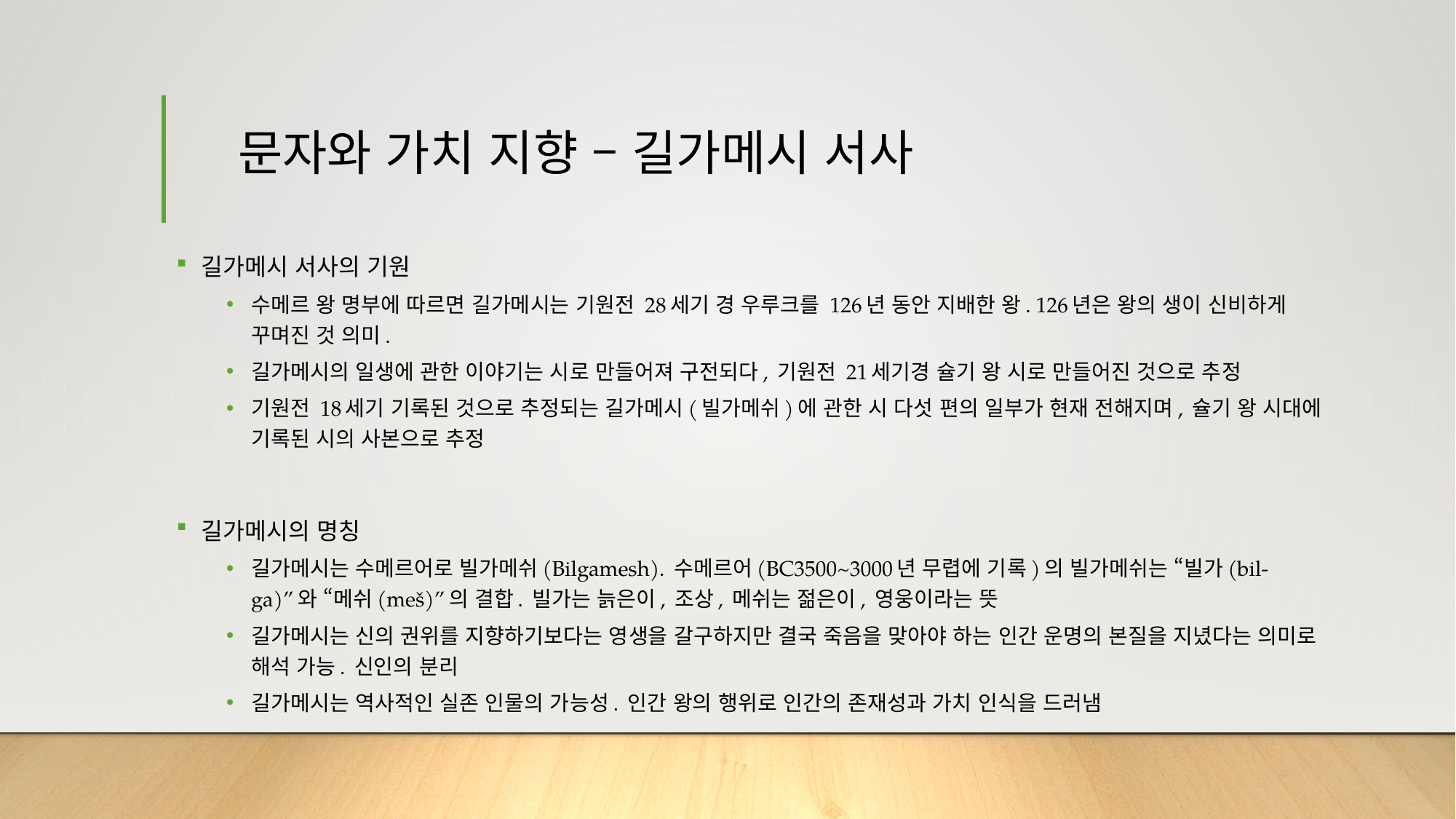

# 문자와 가치 지향 – 길가메시 서사
길가메시 서사의 기원
수메르 왕 명부에 따르면 길가메시는 기원전 28세기 경 우루크를 126년 동안 지배한 왕. 126년은 왕의 생이 신비하게 꾸며진 것 의미.
길가메시의 일생에 관한 이야기는 시로 만들어져 구전되다, 기원전 21세기경 슐기 왕 시로 만들어진 것으로 추정
기원전 18세기 기록된 것으로 추정되는 길가메시(빌가메쉬)에 관한 시 다섯 편의 일부가 현재 전해지며, 슐기 왕 시대에 기록된 시의 사본으로 추정

길가메시의 명칭
길가메시는 수메르어로 빌가메쉬(Bilgamesh). 수메르어(BC3500~3000년 무렵에 기록)의 빌가메쉬는 “빌가(bil-ga)”와 “메쉬(meš)”의 결합. 빌가는 늙은이, 조상, 메쉬는 젊은이, 영웅이라는 뜻
길가메시는 신의 권위를 지향하기보다는 영생을 갈구하지만 결국 죽음을 맞아야 하는 인간 운명의 본질을 지녔다는 의미로 해석 가능. 신인의 분리
길가메시는 역사적인 실존 인물의 가능성. 인간 왕의 행위로 인간의 존재성과 가치 인식을 드러냄